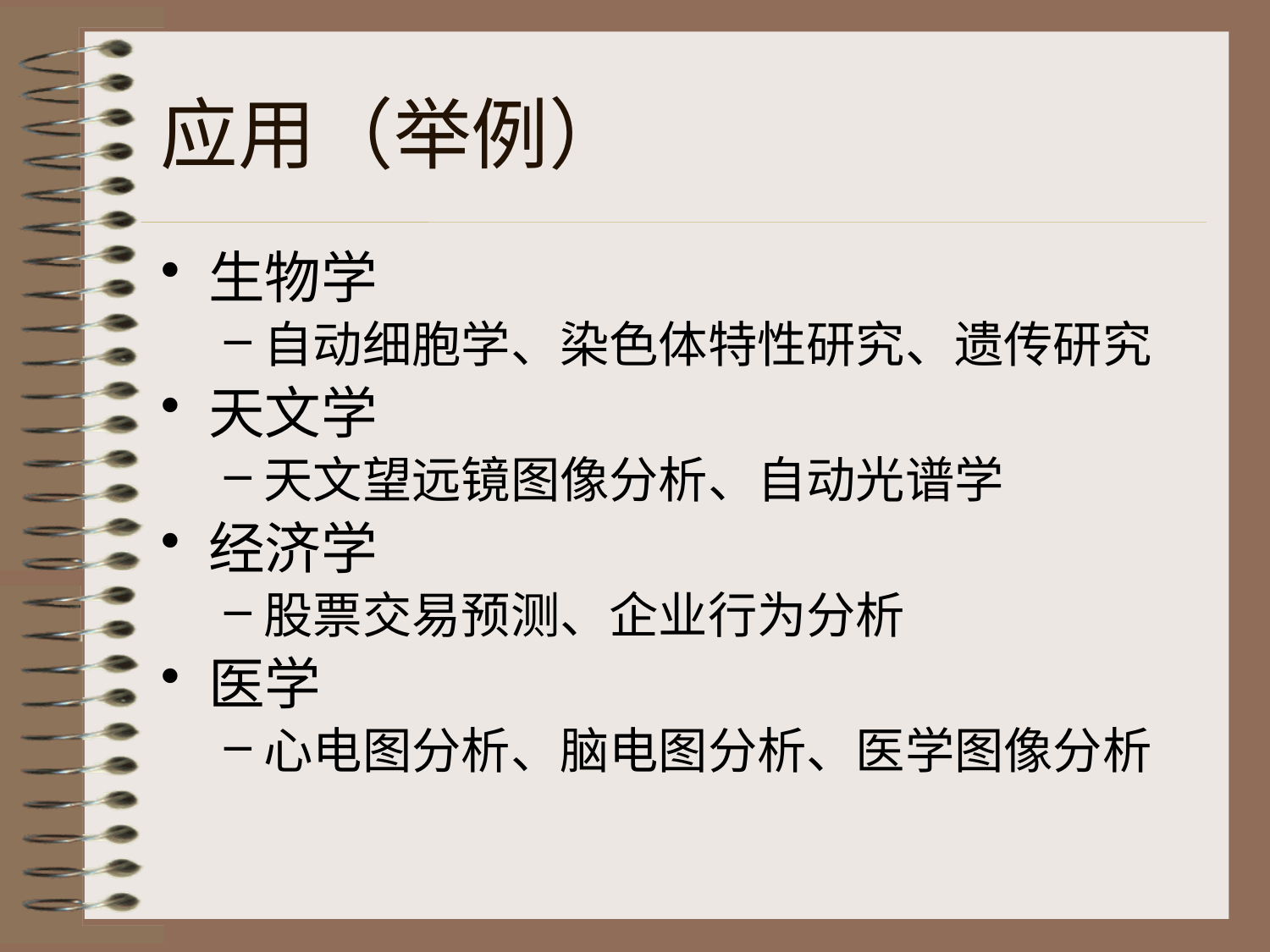

# 应用（举例）
生物学
自动细胞学、染色体特性研究、遗传研究
天文学
天文望远镜图像分析、自动光谱学
经济学
股票交易预测、企业行为分析
医学
心电图分析、脑电图分析、医学图像分析